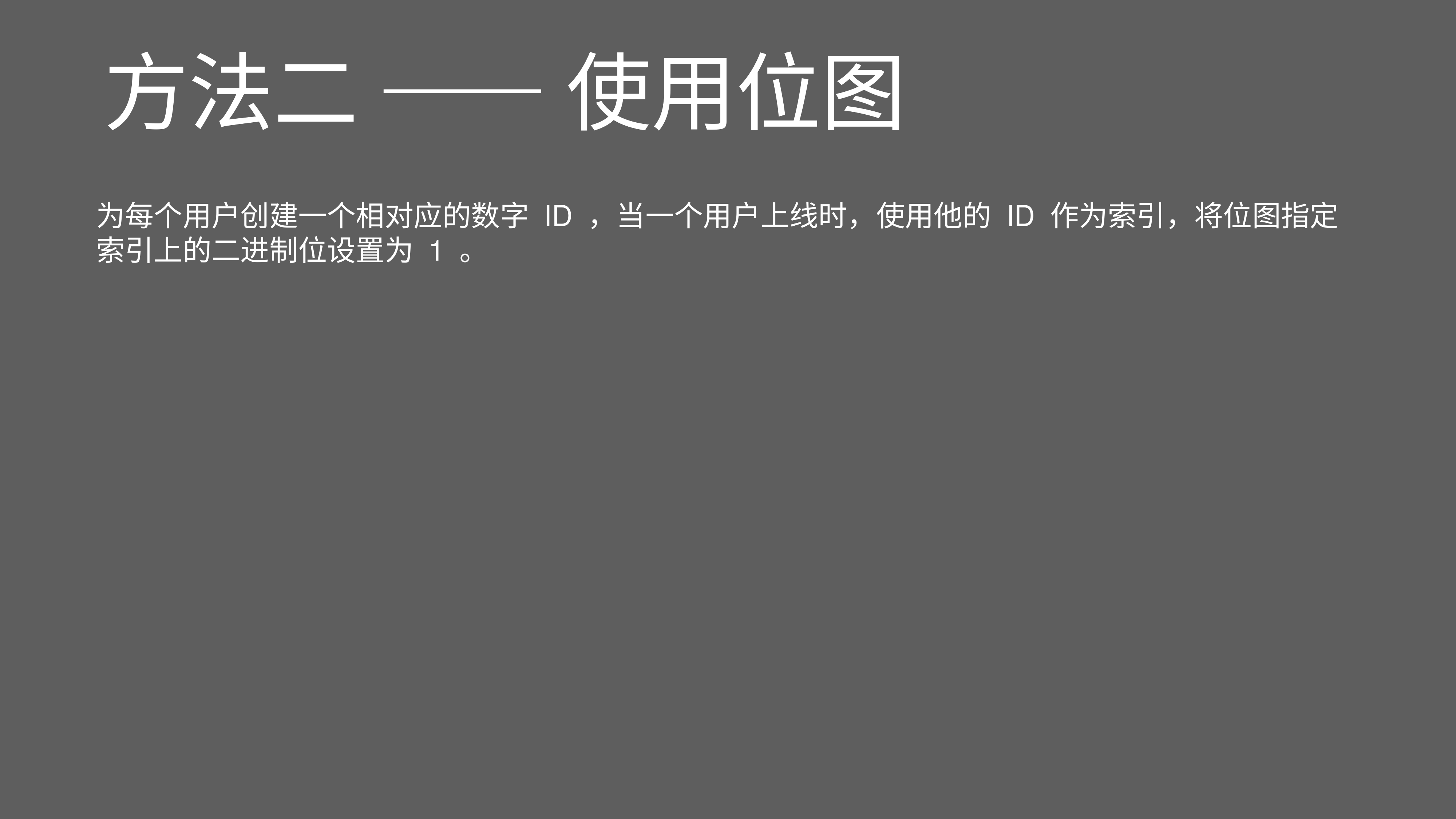

# 方法二 —— 使用位图
为每个用户创建一个相对应的数字 ID ，当一个用户上线时，使用他的 ID 作为索引，将位图指定索引上的二进制位设置为 1 。